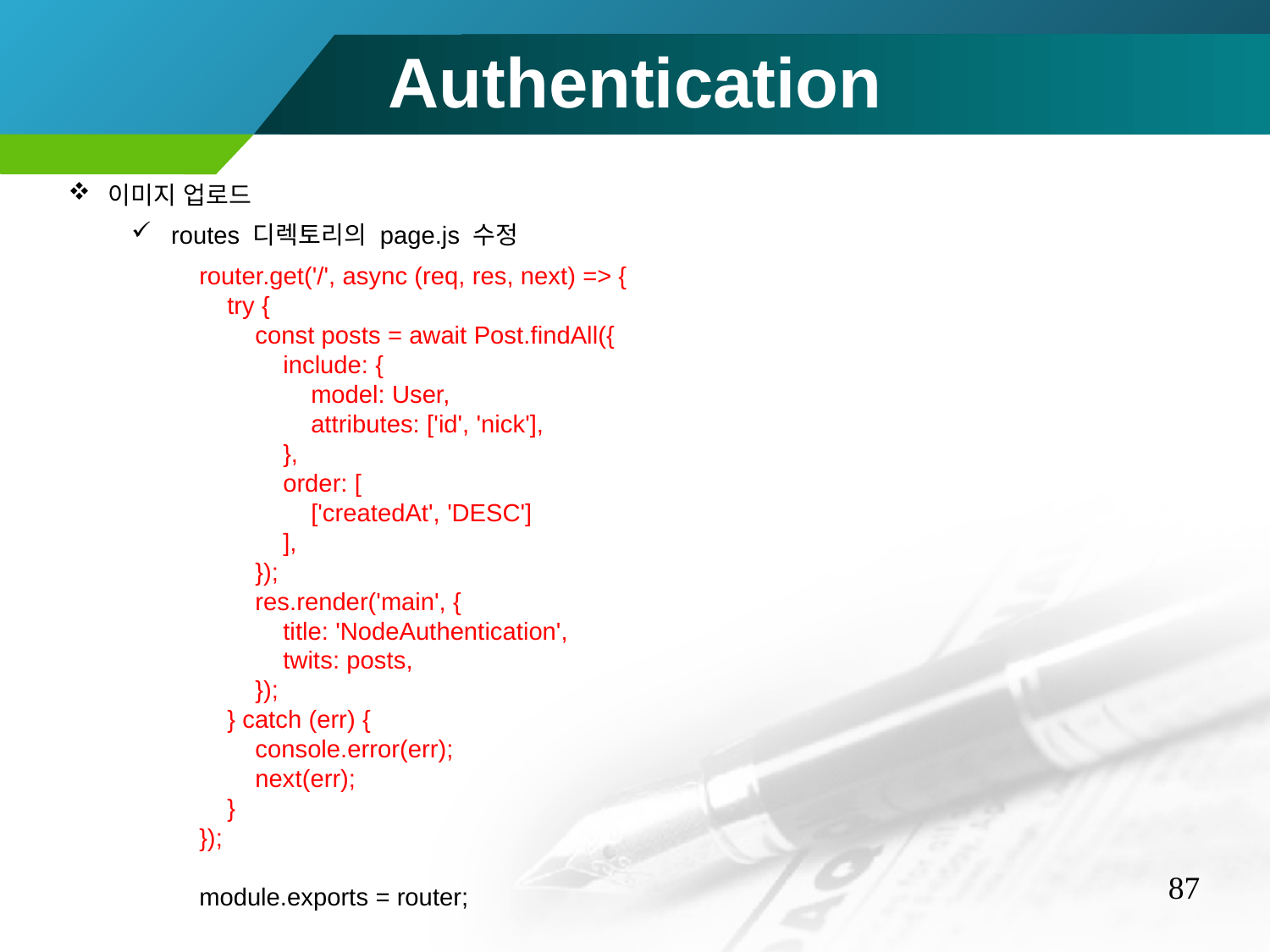

Authentication
이미지 업로드
routes 디렉토리의 page.js 수정
router.get('/', async (req, res, next) => {
    try {
        const posts = await Post.findAll({
            include: {
                model: User,
                attributes: ['id', 'nick'],
            },
            order: [
                ['createdAt', 'DESC']
            ],
        });
        res.render('main', {
            title: 'NodeAuthentication',
            twits: posts,
        });
    } catch (err) {
        console.error(err);
        next(err);
    }
});

module.exports = router;
87